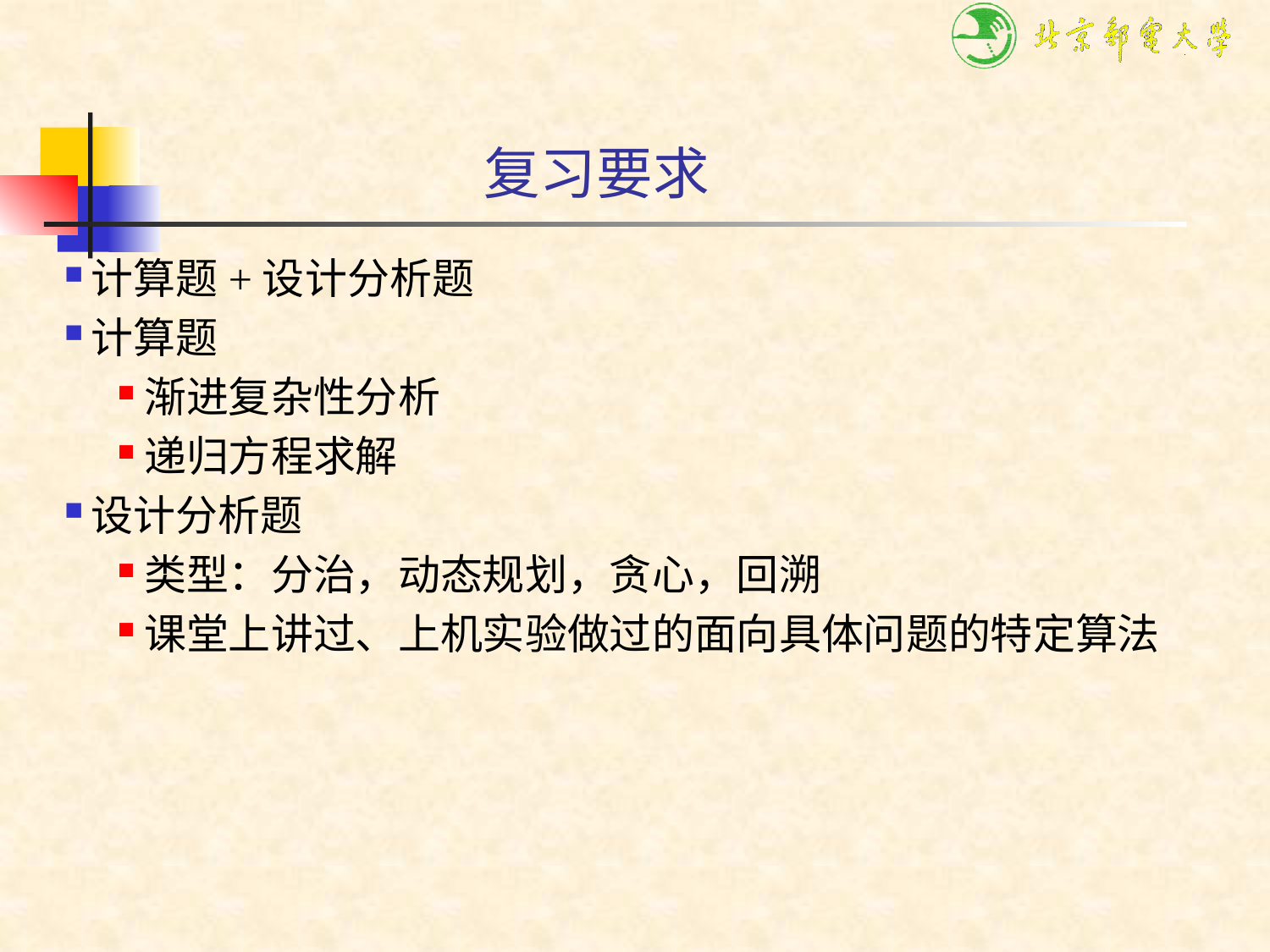

# 复习要求
计算题+设计分析题
计算题
渐进复杂性分析
递归方程求解
设计分析题
类型：分治，动态规划，贪心，回溯
课堂上讲过、上机实验做过的面向具体问题的特定算法